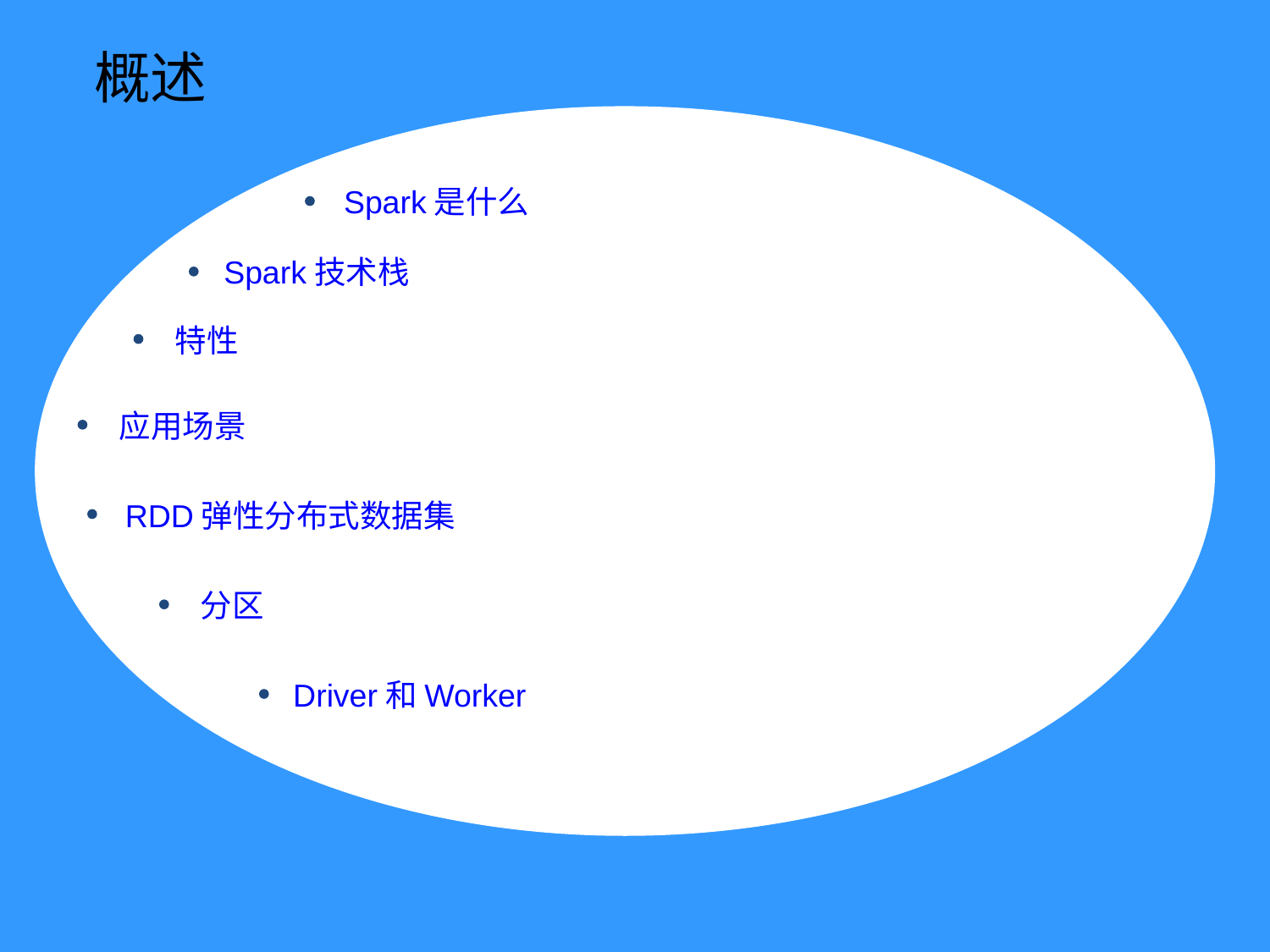

# 概述
Spark是什么

Spark技术栈

特性

应用场景

RDD弹性分布式数据集

分区

Driver和Worker